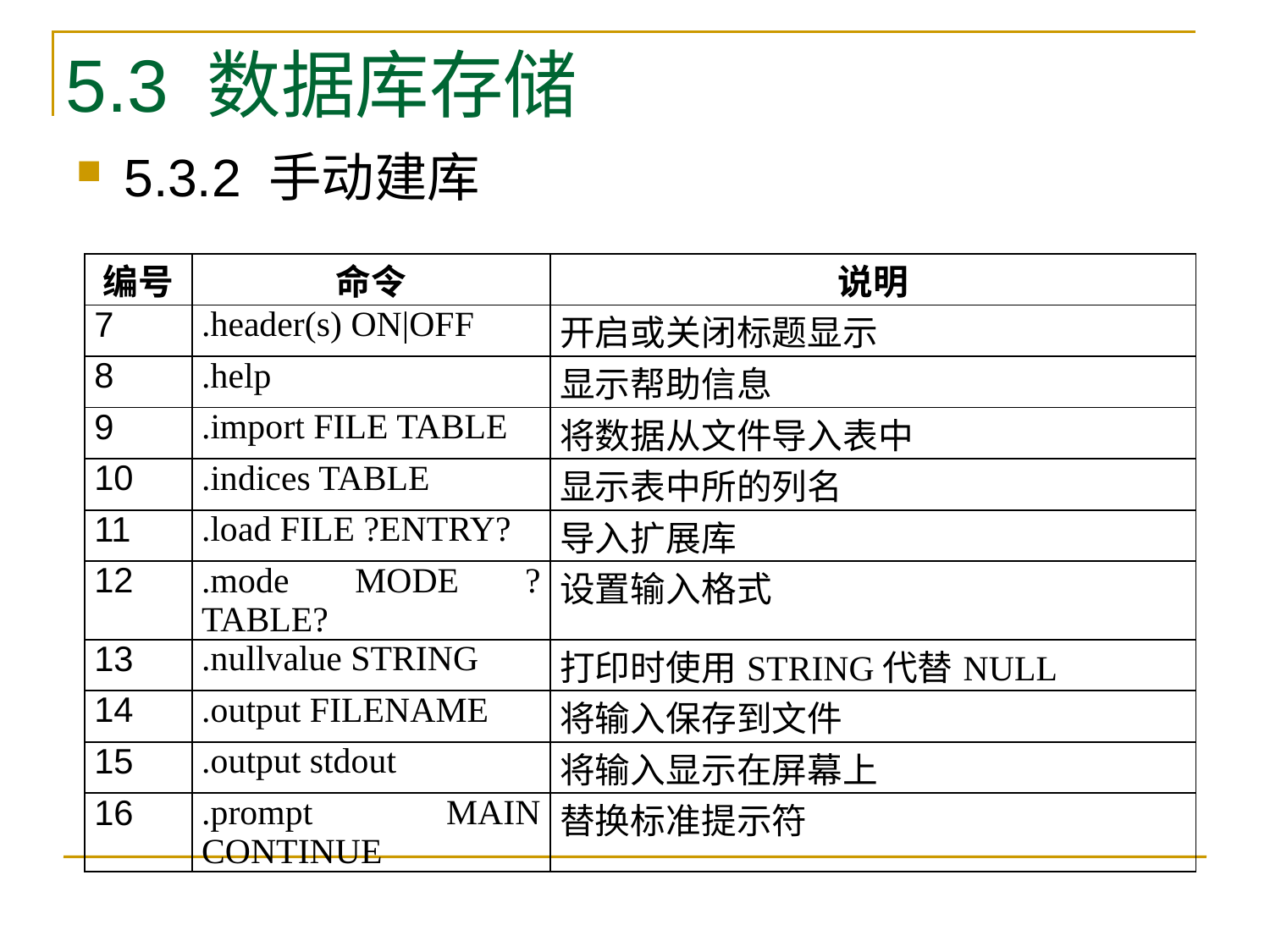

# 5.3 数据库存储
5.3.2 手动建库

| 编号 | 命令 | 说明 |
| --- | --- | --- |
| 7 | .header(s) ON|OFF | 开启或关闭标题显示 |
| 8 | .help | 显示帮助信息 |
| 9 | .import FILE TABLE | 将数据从文件导入表中 |
| 10 | .indices TABLE | 显示表中所的列名 |
| 11 | .load FILE ?ENTRY? | 导入扩展库 |
| 12 | .mode MODE ?TABLE? | 设置输入格式 |
| 13 | .nullvalue STRING | 打印时使用STRING代替NULL |
| 14 | .output FILENAME | 将输入保存到文件 |
| 15 | .output stdout | 将输入显示在屏幕上 |
| 16 | .prompt MAIN CONTINUE | 替换标准提示符 |